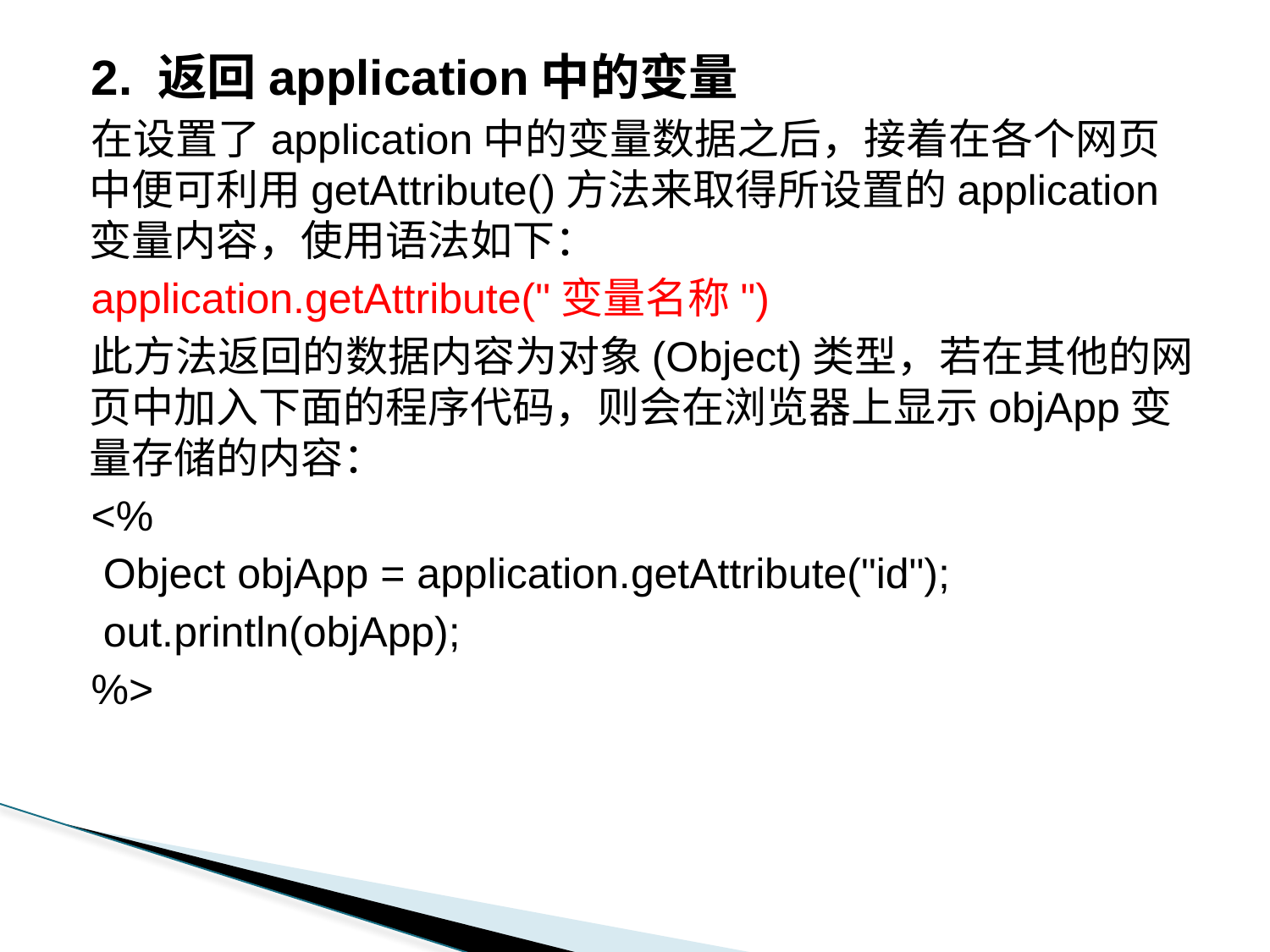

#
2. 返回application中的变量
在设置了application中的变量数据之后，接着在各个网页中便可利用getAttribute()方法来取得所设置的application变量内容，使用语法如下：
application.getAttribute("变量名称")
此方法返回的数据内容为对象(Object)类型，若在其他的网页中加入下面的程序代码，则会在浏览器上显示objApp变量存储的内容：
<%
 Object objApp = application.getAttribute("id");
 out.println(objApp);
%>

45